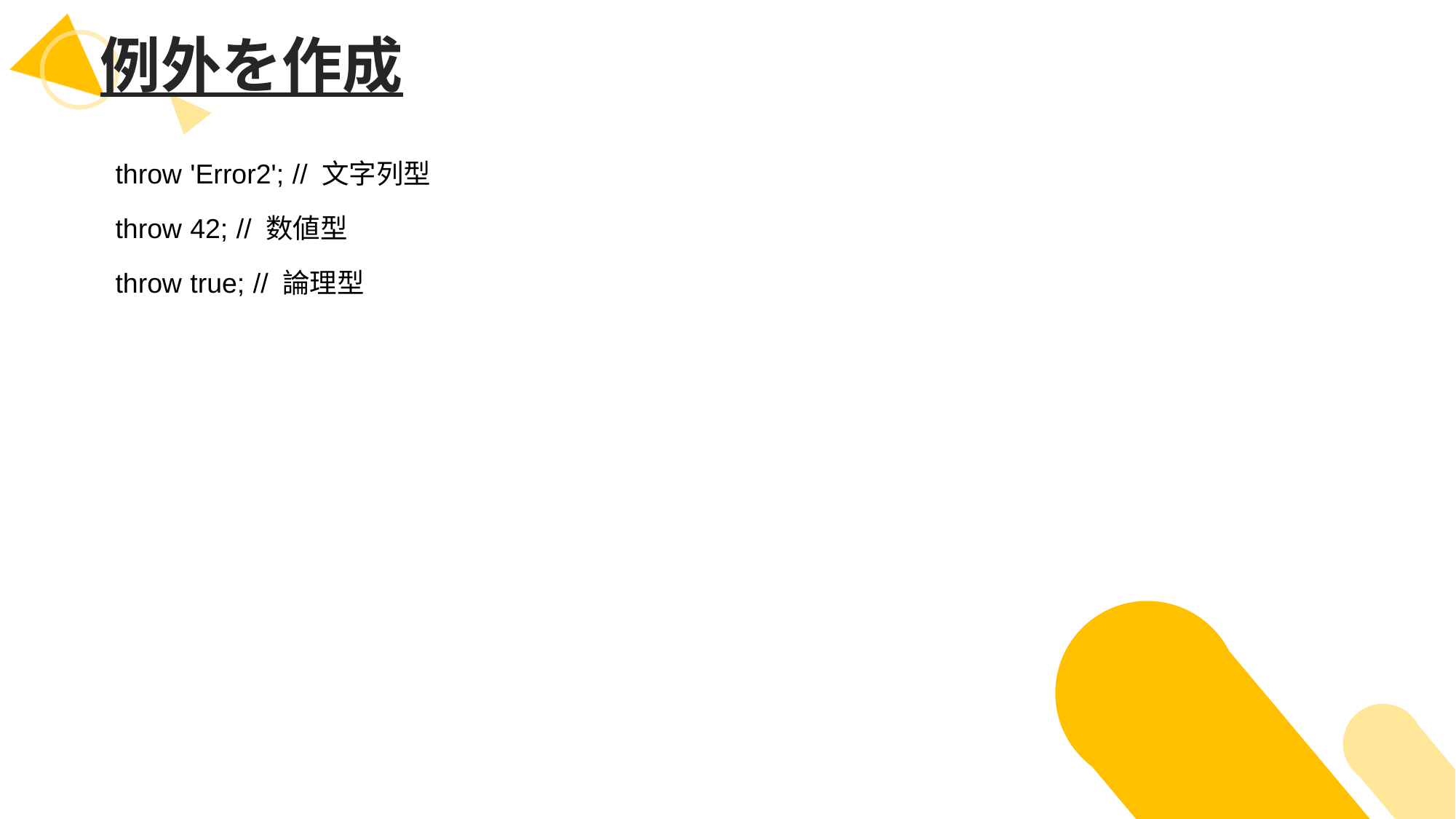

例外を作成

throw 'Error2'; // 文字列型
throw 42; // 数値型
throw true; // 論理型